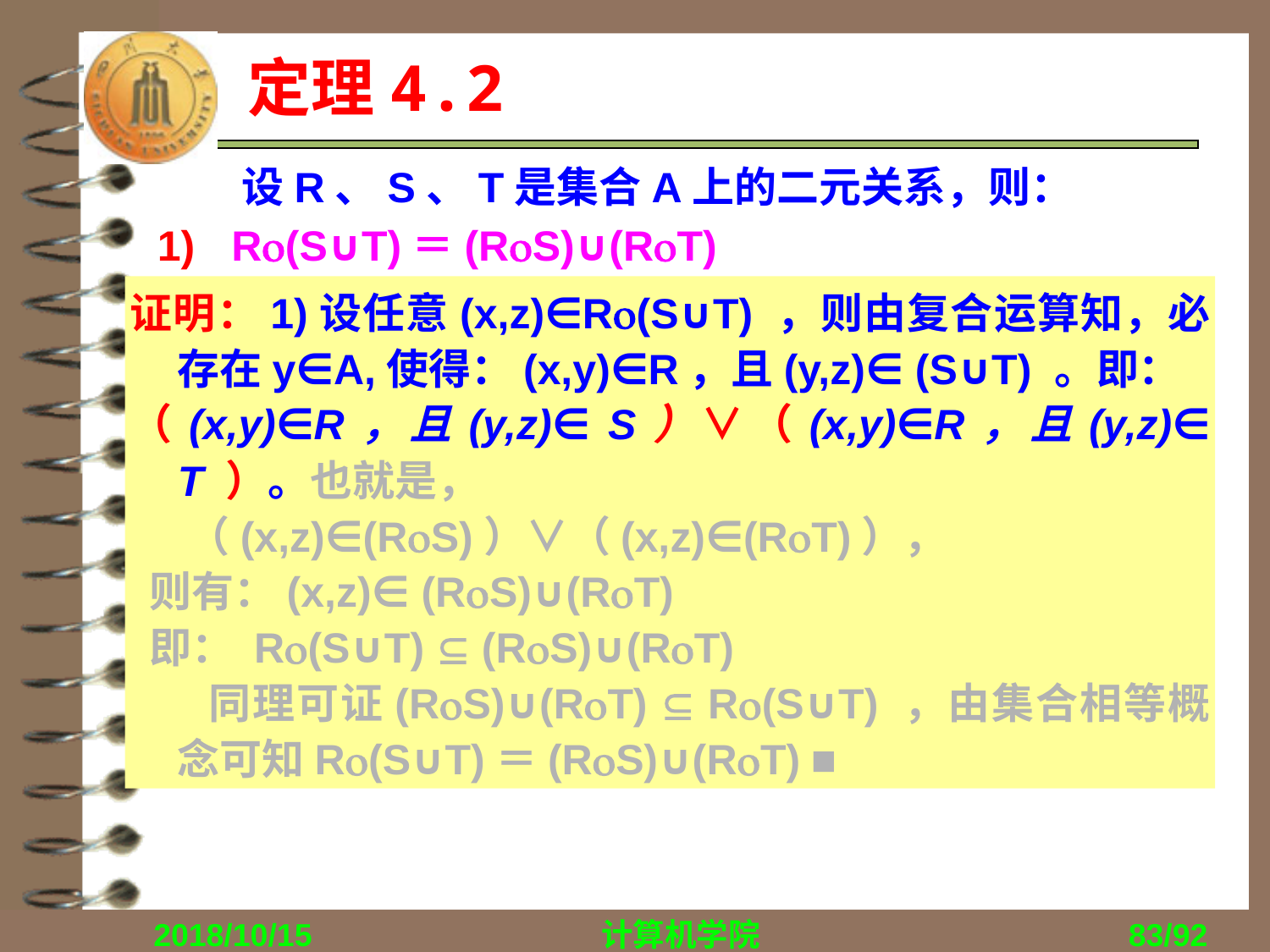

定理4.2
　　设R、S、T是集合A上的二元关系，则：
Rο(S∪T)＝(RοS)∪(RοT)
Rο(S∩T)⊆ (RοS)∩(RοT)
(S∪T)οR＝(SοR)∪(TοR)
(S∩T)οR⊆(SοR)∩(TοR)
证明：1)设任意(x,z)∈Rο(S∪T) ，则由复合运算知，必存在y∈A,使得：(x,y)∈R，且(y,z)∈ (S∪T) 。即：
（(x,y)∈R，且(y,z)∈ S）∨（(x,y)∈R，且(y,z)∈ T ）。也就是，
     （(x,z)∈(RοS)）∨（(x,z)∈(RοT)），
 则有：(x,z)∈ (RοS)∪(RοT)
 即： Rο(S∪T) ⊆ (RοS)∪(RοT)
      同理可证(RοS)∪(RοT) ⊆ Rο(S∪T) ，由集合相等概念可知Rο(S∪T)＝(RοS)∪(RοT) ■
2018/10/15
计算机学院
83/92